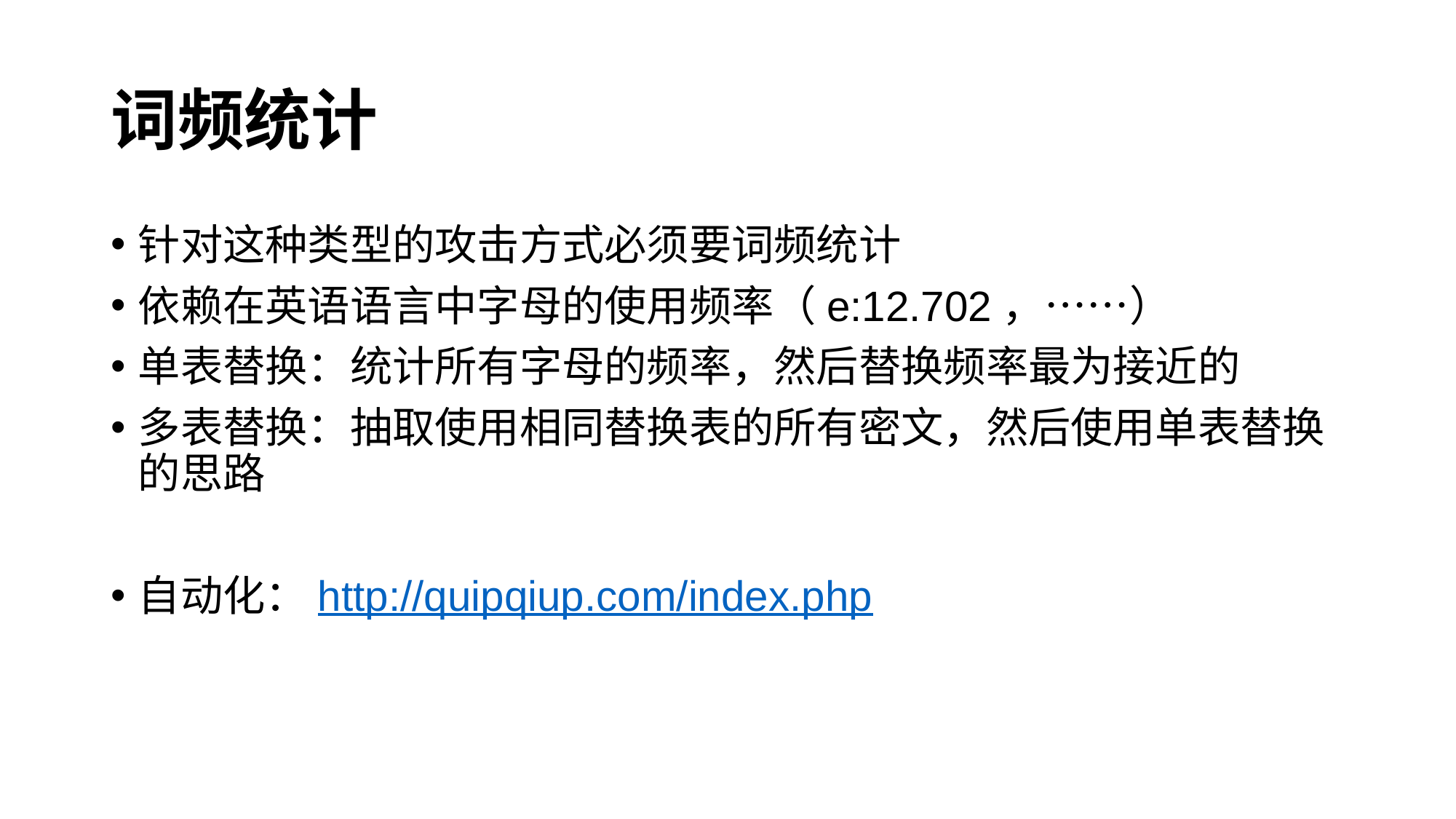

# 词频统计
针对这种类型的攻击方式必须要词频统计
依赖在英语语言中字母的使用频率（e:12.702，……）
单表替换：统计所有字母的频率，然后替换频率最为接近的
多表替换：抽取使用相同替换表的所有密文，然后使用单表替换的思路

自动化：http://quipqiup.com/index.php